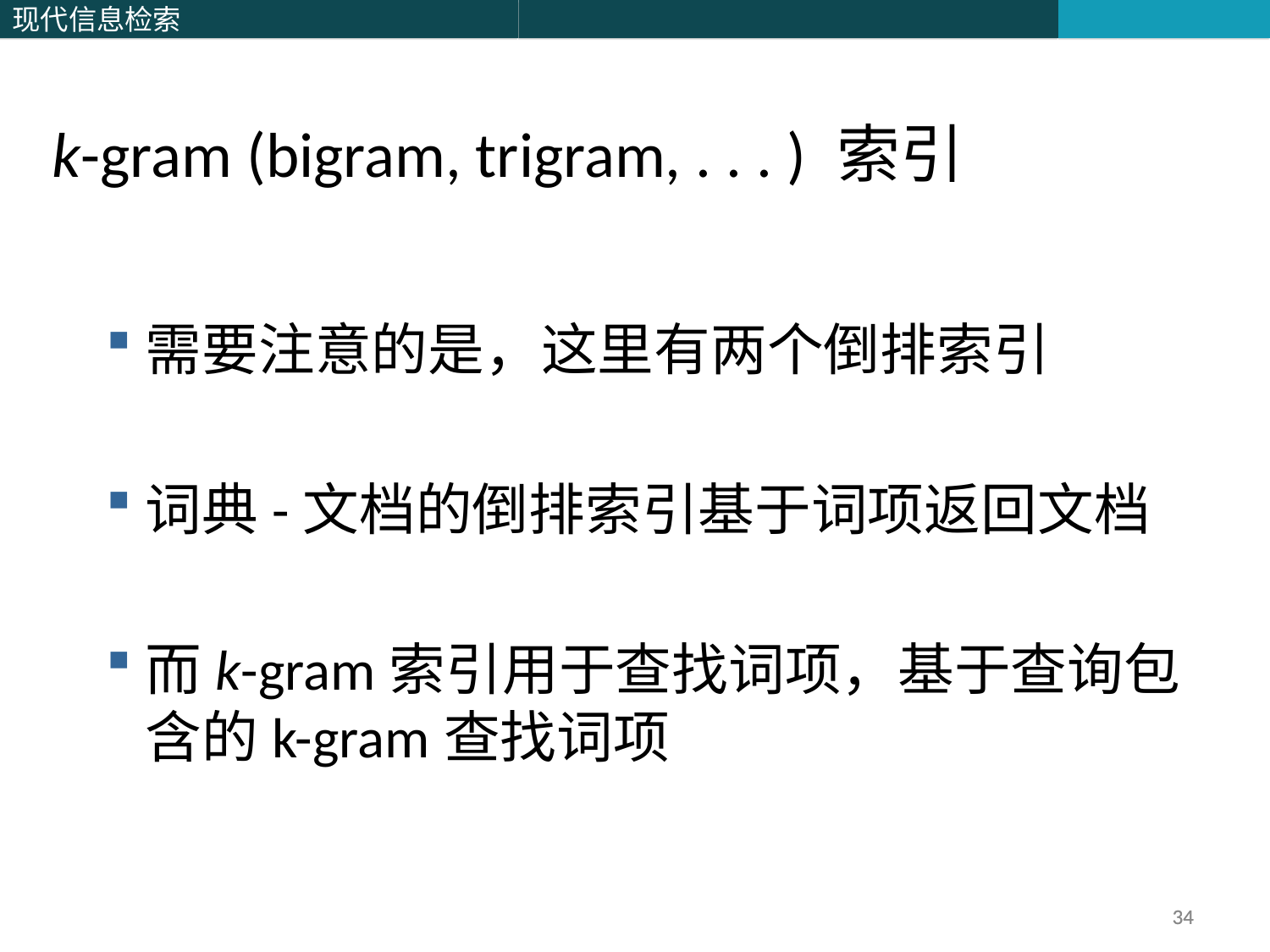

k-gram (bigram, trigram, . . . ) 索引
需要注意的是，这里有两个倒排索引

词典-文档的倒排索引基于词项返回文档

而k-gram索引用于查找词项，基于查询包含的k-gram查找词项
34
34